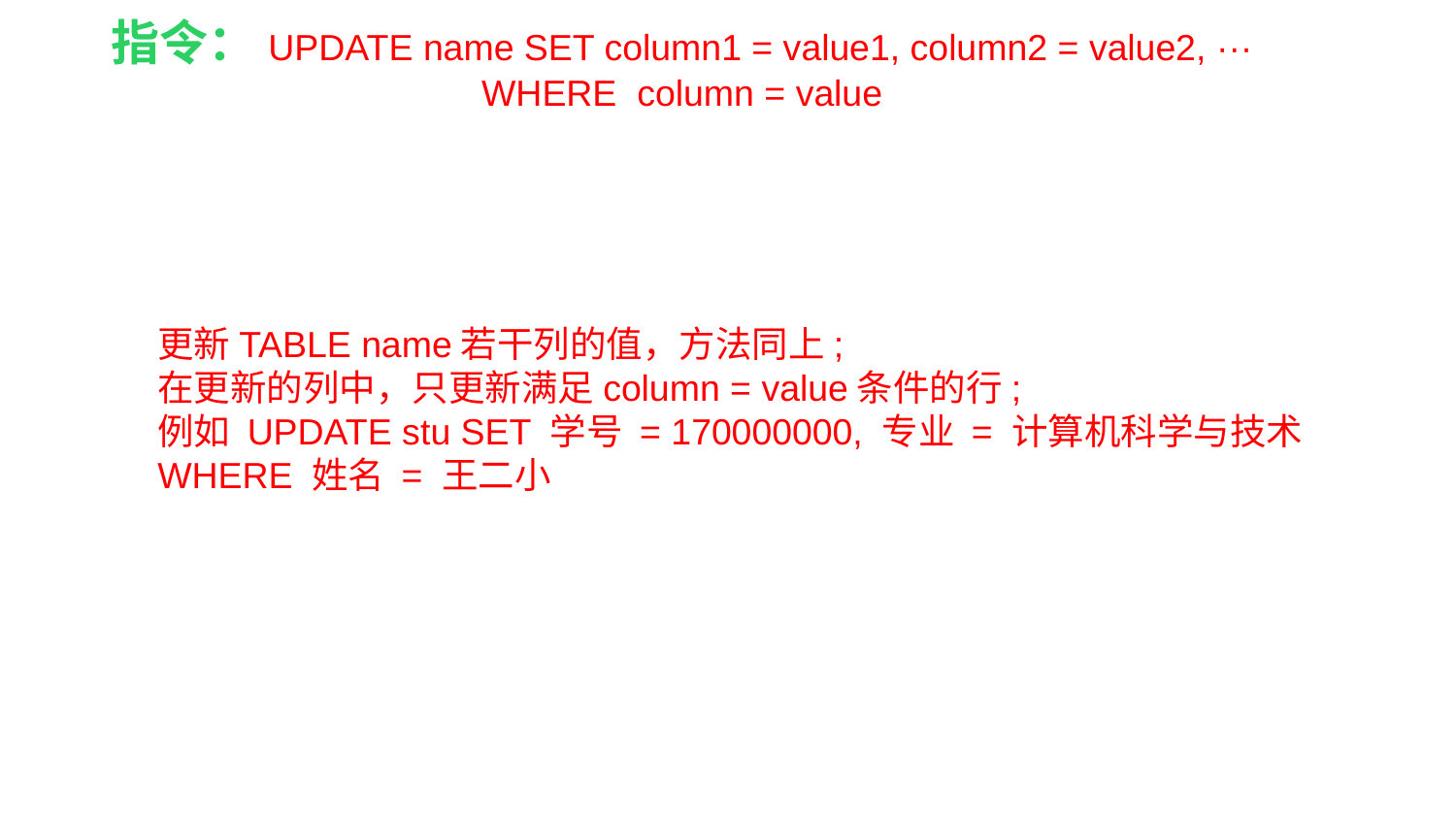

# 指令：UPDATE name SET column1 = value1, column2 = value2, ··· WHERE  column = value
更新TABLE name若干列的值，方法同上;
在更新的列中，只更新满足column = value条件的行;
例如 UPDATE stu SET 学号 = 170000000, 专业 = 计算机科学与技术 WHERE 姓名 = 王二小